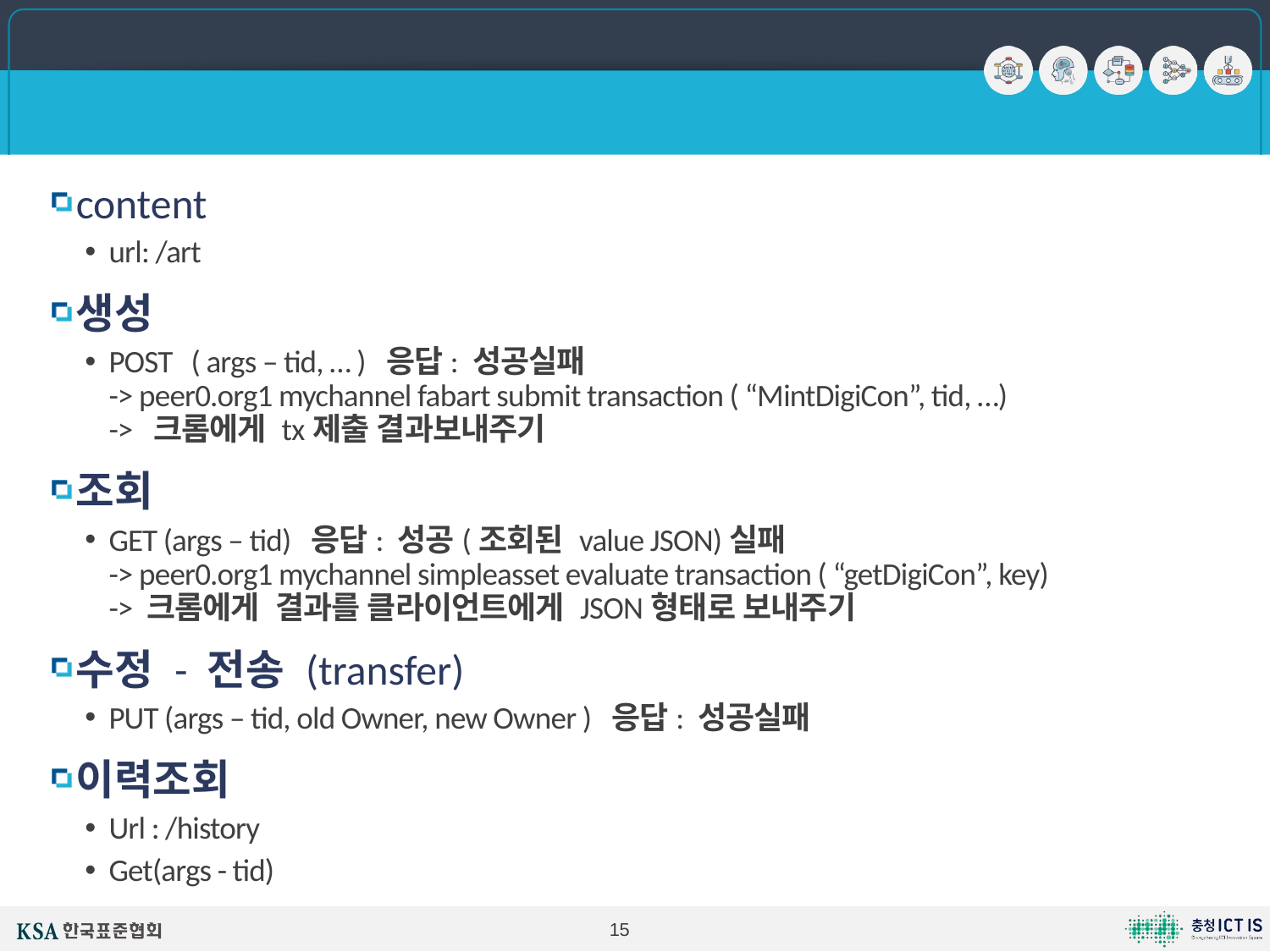

1. 웹프로젝트 템플릿으로 배우는 프로젝트 기획 및 설계
# REST routing
content
url: /art
생성
POST   ( args – tid, … )  응답: 성공실패
-> peer0.org1 mychannel fabart submit transaction ( “MintDigiCon”, tid, …)
->  크롬에게 tx제출 결과보내주기
조회
GET (args – tid)  응답: 성공(조회된 value JSON)실패
-> peer0.org1 mychannel simpleasset evaluate transaction ( “getDigiCon”, key)
-> 크롬에게  결과를 클라이언트에게 JSON형태로 보내주기
수정 - 전송 (transfer)
PUT (args – tid, old Owner, new Owner )  응답: 성공실패
이력조회
Url : /history
Get(args - tid)